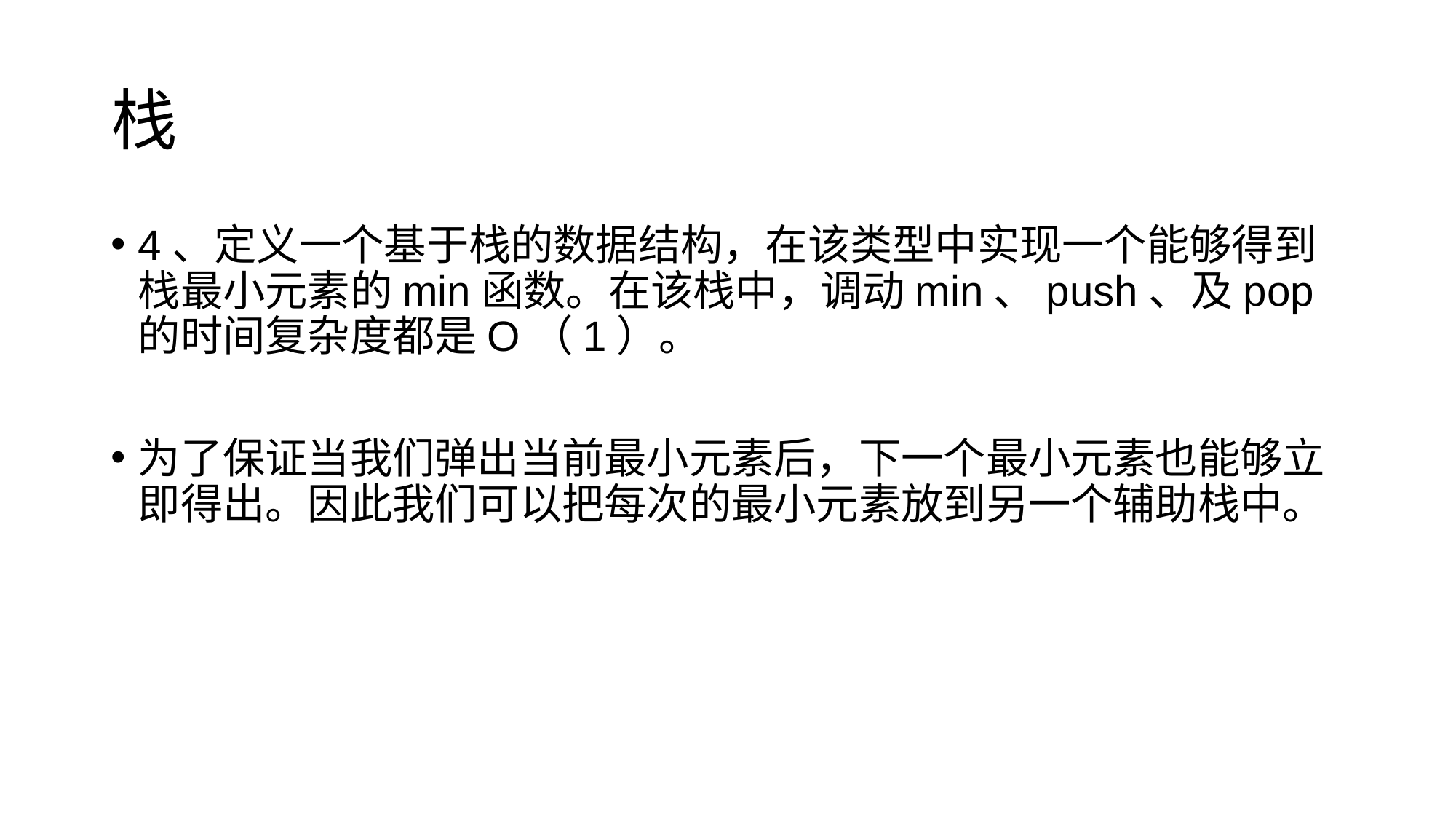

# 栈
4、定义一个基于栈的数据结构，在该类型中实现一个能够得到栈最小元素的min函数。在该栈中，调动min、push、及pop的时间复杂度都是O（1）。

为了保证当我们弹出当前最小元素后，下一个最小元素也能够立即得出。因此我们可以把每次的最小元素放到另一个辅助栈中。